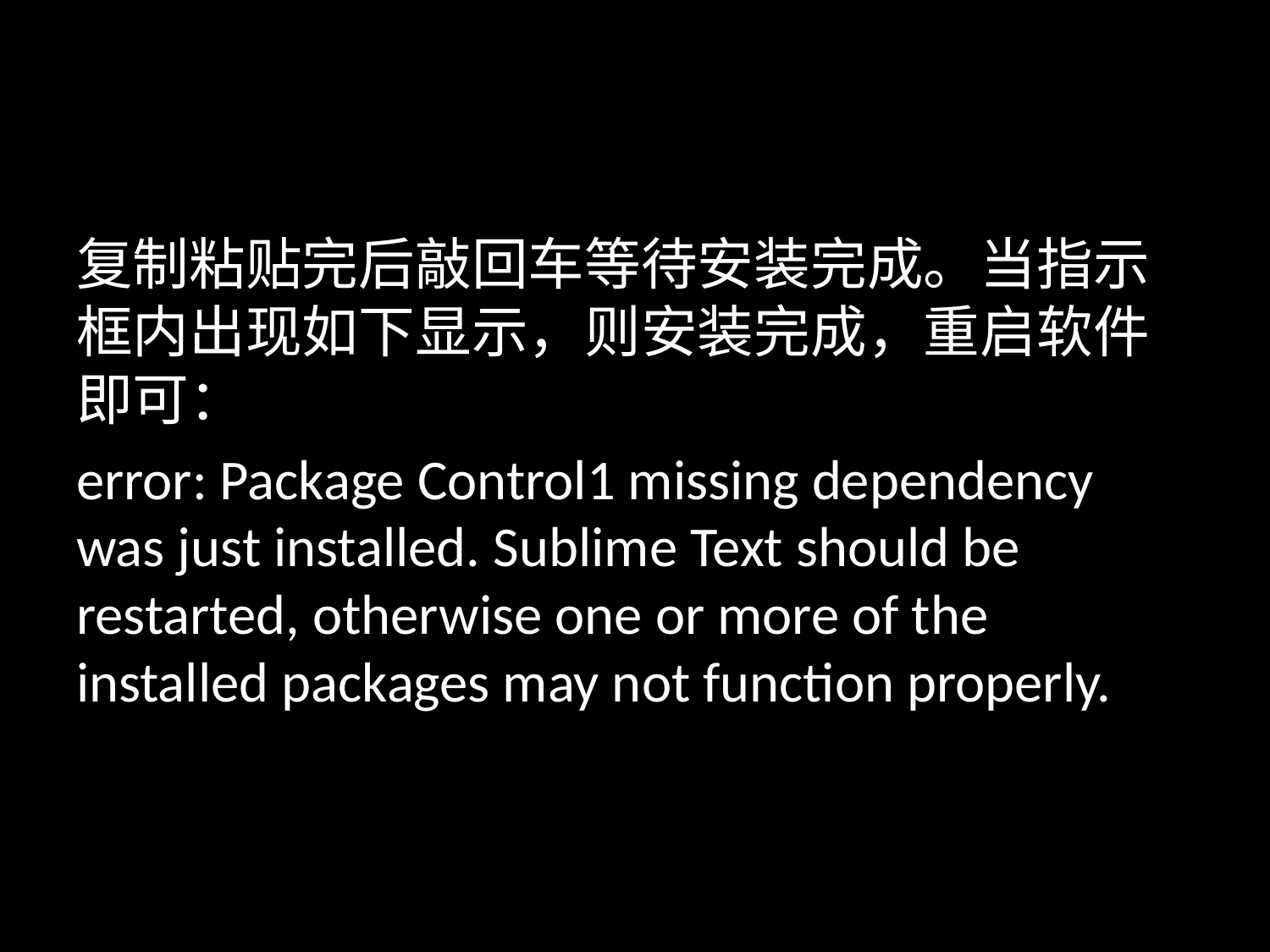

#
复制粘贴完后敲回车等待安装完成。当指示框内出现如下显示，则安装完成，重启软件即可：
error: Package Control1 missing dependency was just installed. Sublime Text should be restarted, otherwise one or more of the installed packages may not function properly.